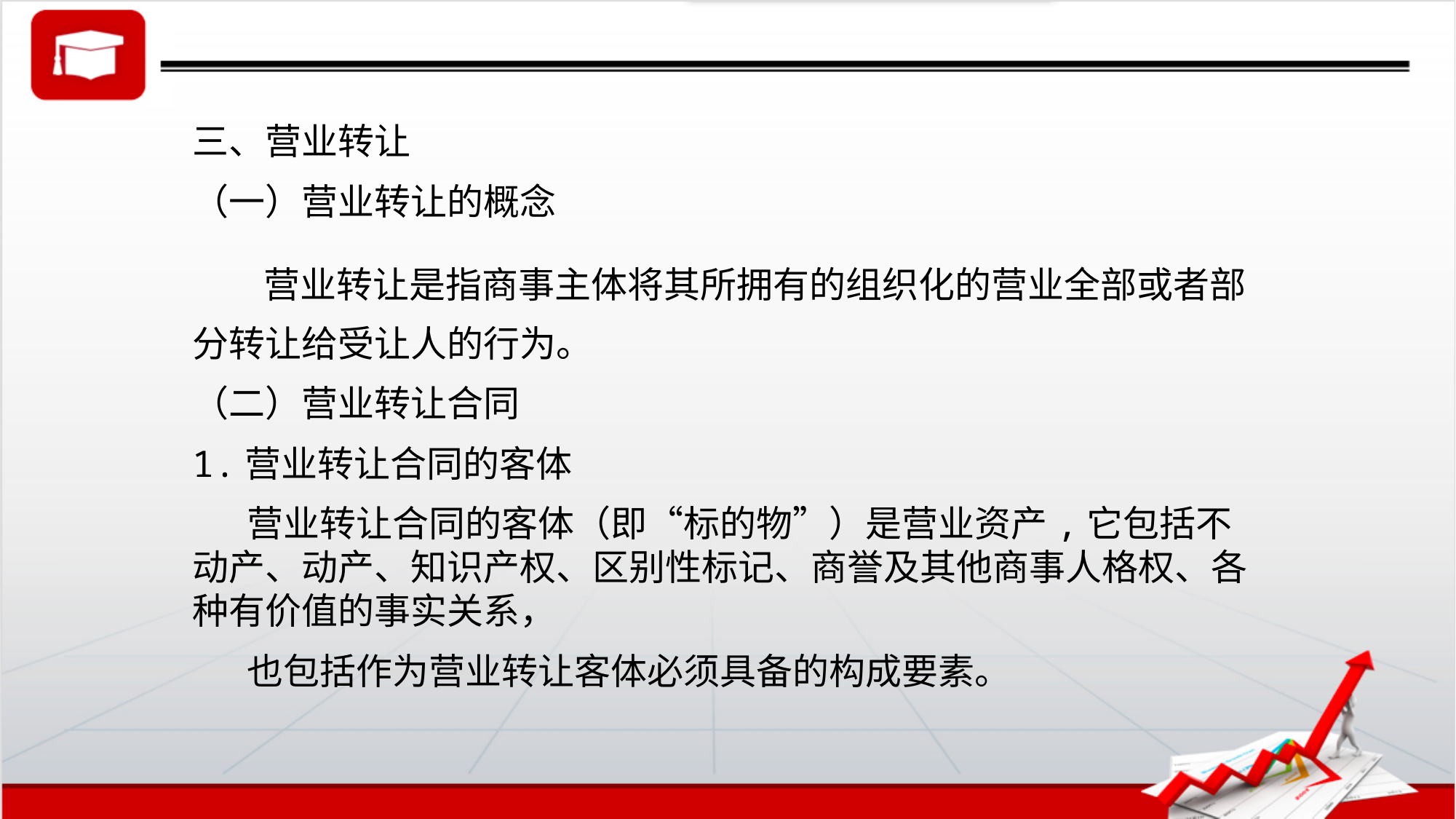

三、营业转让
（一）营业转让的概念
 营业转让是指商事主体将其所拥有的组织化的营业全部或者部分转让给受让人的行为。
（二）营业转让合同
1.营业转让合同的客体
营业转让合同的客体（即“标的物”）是营业资产,它包括不动产、动产、知识产权、区别性标记、商誉及其他商事人格权、各种有价值的事实关系，
也包括作为营业转让客体必须具备的构成要素。